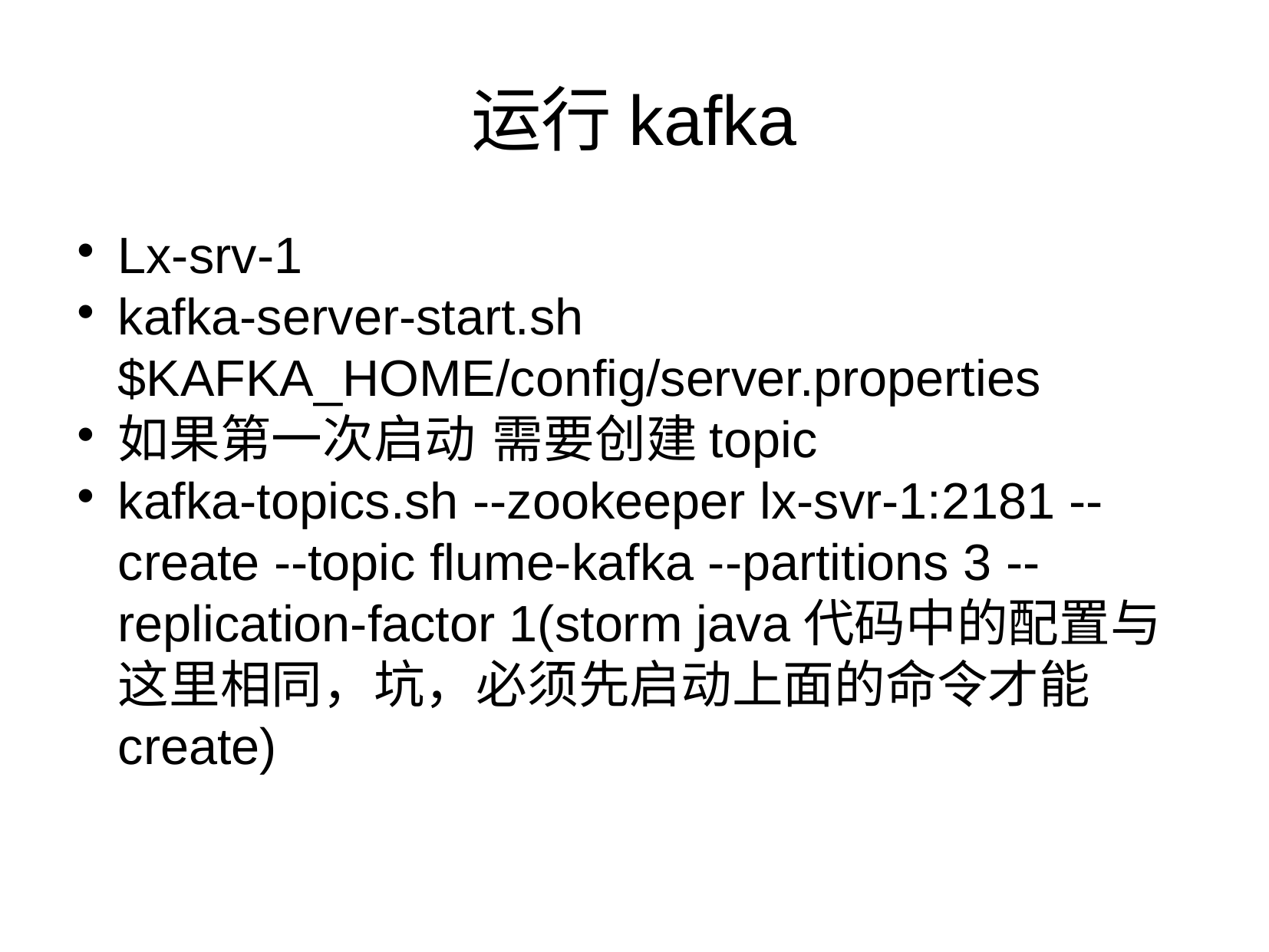

运行kafka
Lx-srv-1
kafka-server-start.sh $KAFKA_HOME/config/server.properties
如果第一次启动 需要创建topic
kafka-topics.sh --zookeeper lx-svr-1:2181 --create --topic flume-kafka --partitions 3 --replication-factor 1(storm java代码中的配置与这里相同，坑，必须先启动上面的命令才能create)